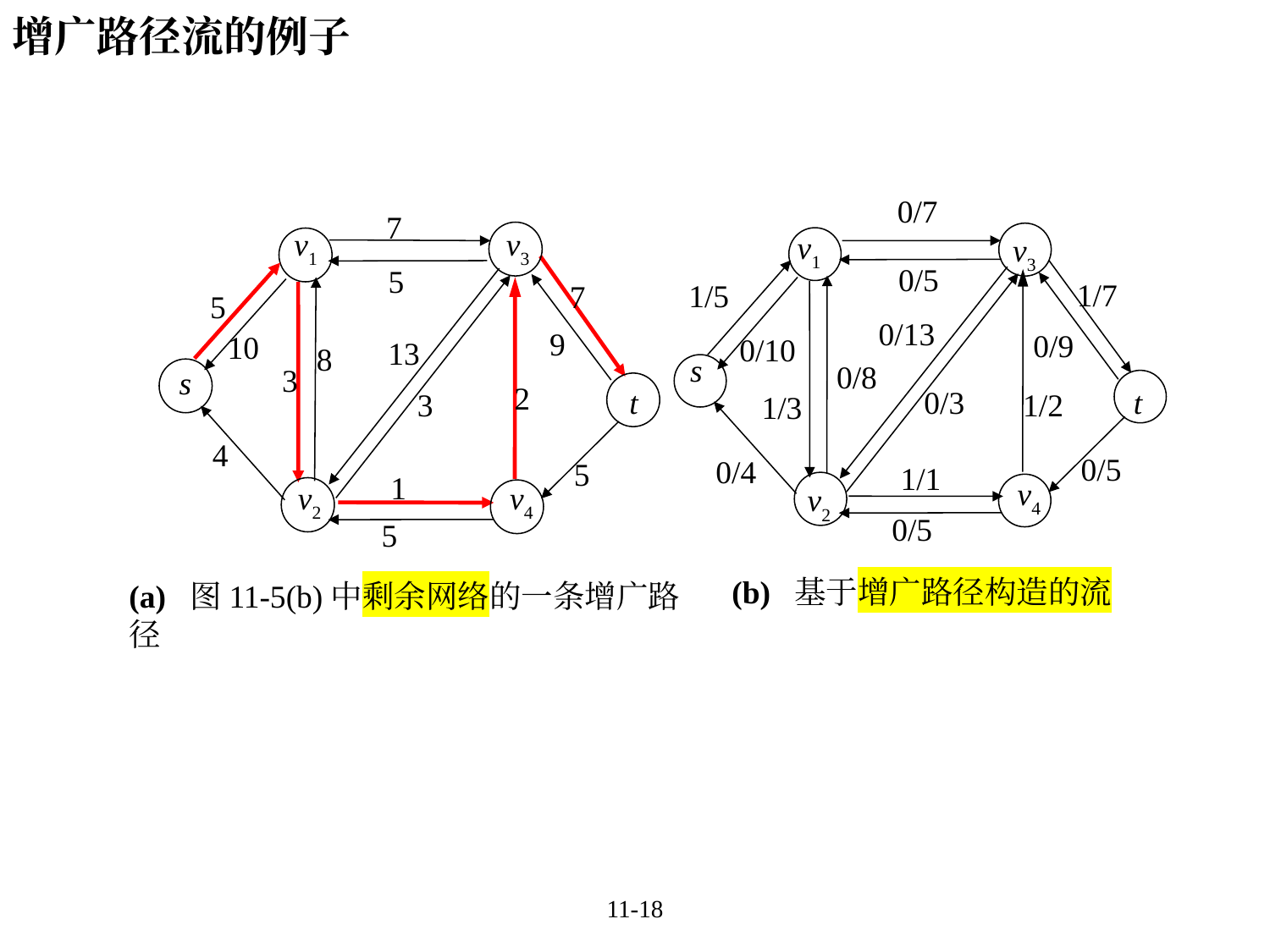

增广路径流的例子

0/7
v1

v3

0/5

1/7
1/5

0/13
0/9
0/10
s

0/8

t
0/3
1/2
1/3

0/5
0/4
1/1
v4

v2

0/5

(b)  基于增广路径构造的流
7
v1

v3

5

7

5

9
10
13
8
3
s

2

t
3

4
5
1
v4

v2

5

(a)  图11-5(b)中剩余网络的一条增广路径
11-18